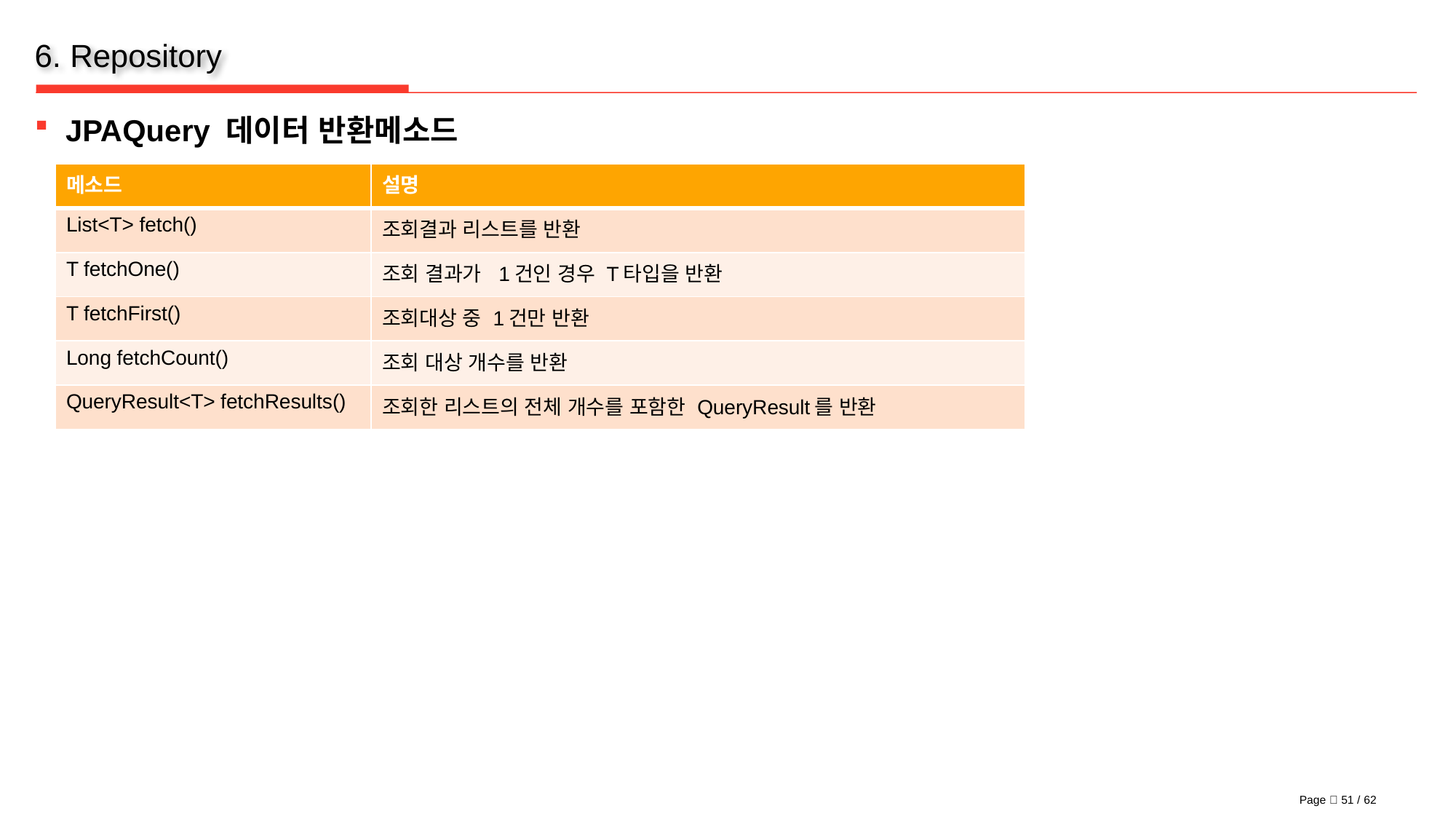

# 6. Repository
JPAQuery 데이터 반환메소드
| 메소드 | 설명 |
| --- | --- |
| List<T> fetch() | 조회결과 리스트를 반환 |
| T fetchOne() | 조회 결과가 1건인 경우 T타입을 반환 |
| T fetchFirst() | 조회대상 중 1건만 반환 |
| Long fetchCount() | 조회 대상 개수를 반환 |
| QueryResult<T> fetchResults() | 조회한 리스트의 전체 개수를 포함한 QueryResult를 반환 |